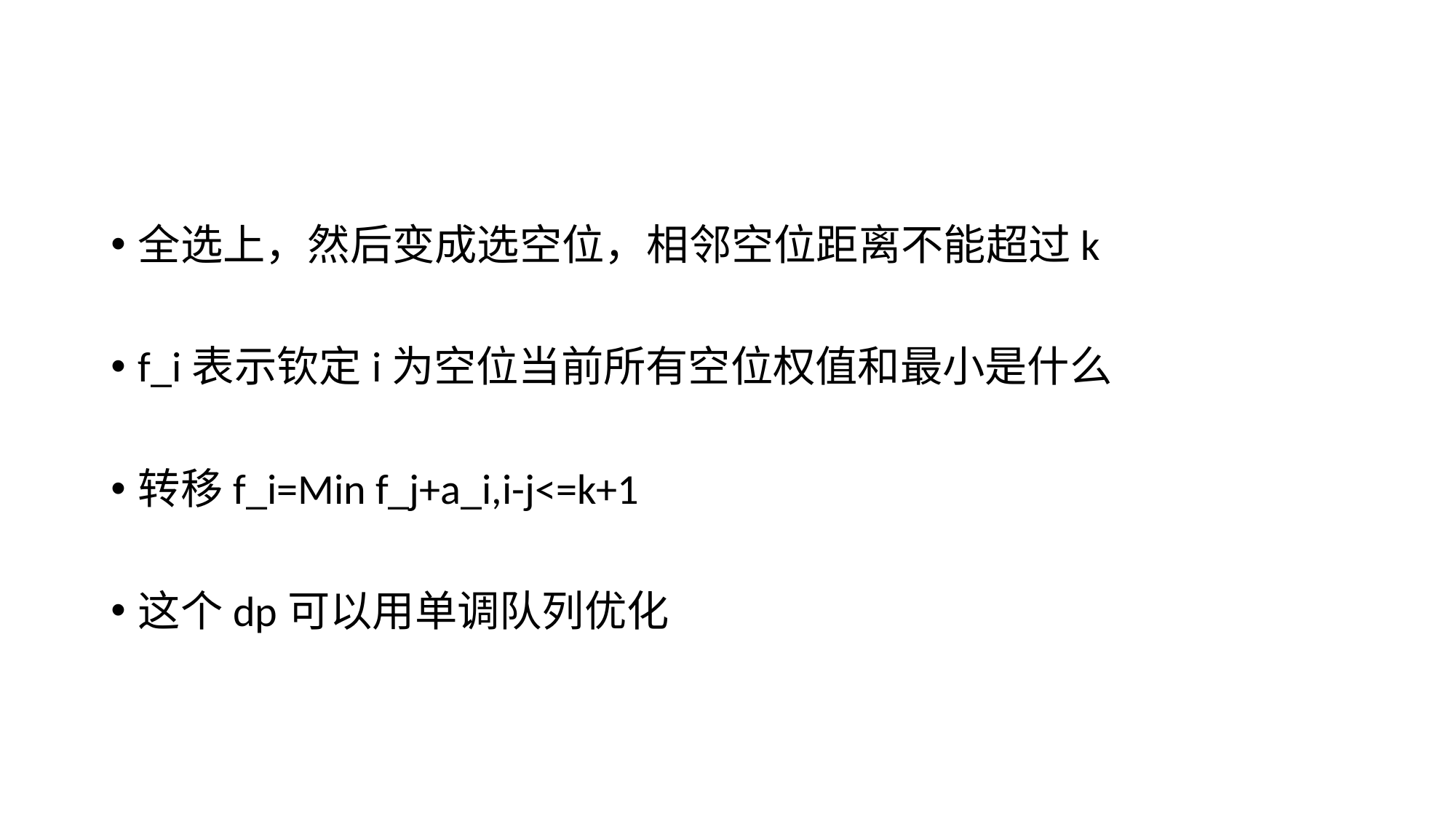

#
全选上，然后变成选空位，相邻空位距离不能超过k

f_i表示钦定i为空位当前所有空位权值和最小是什么

转移f_i=Min f_j+a_i,i-j<=k+1

这个dp可以用单调队列优化